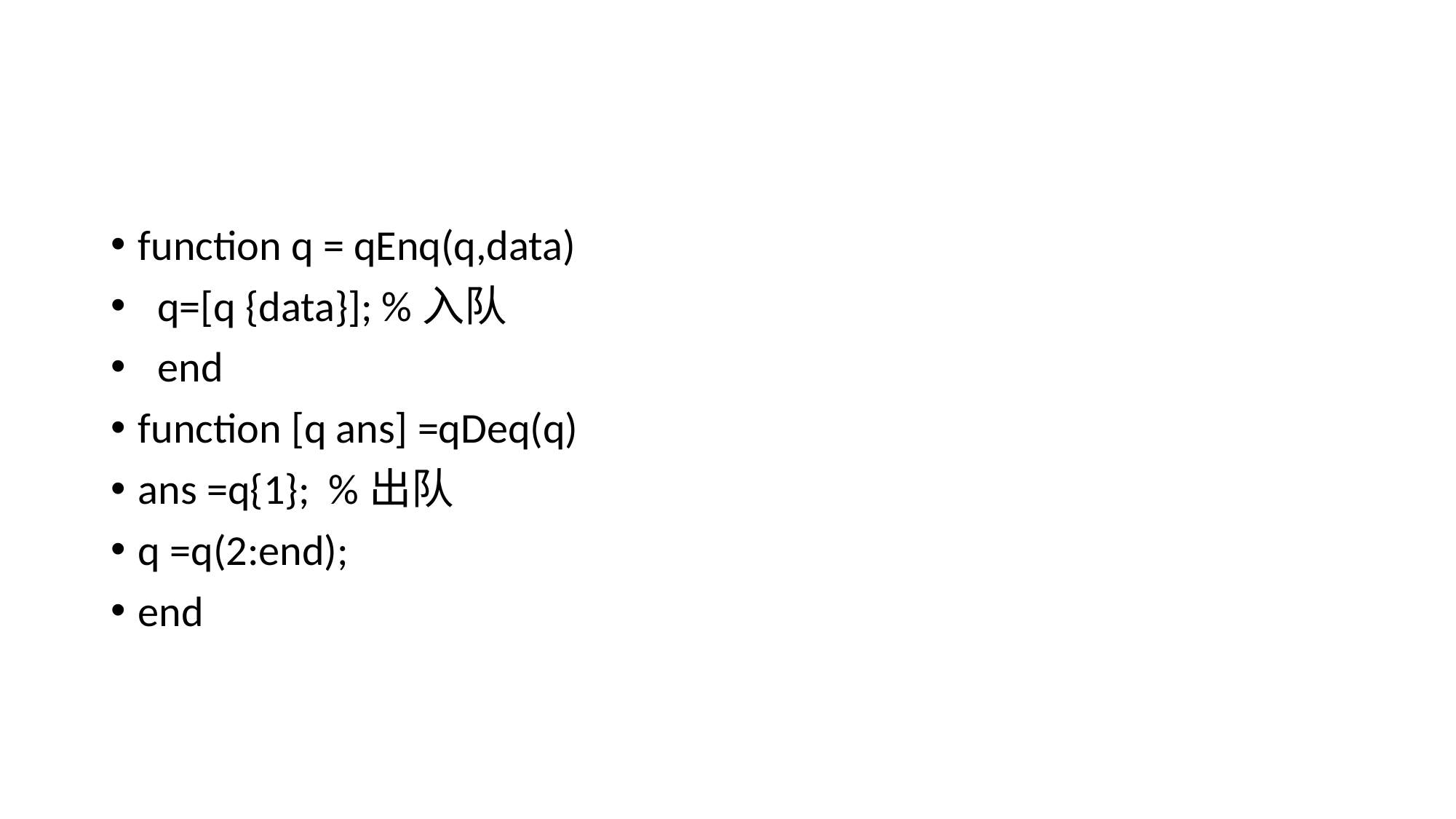

#
function q = qEnq(q,data)
  q=[q {data}]; %入队
  end
function [q ans] =qDeq(q)
ans =q{1};  %出队
q =q(2:end);
end